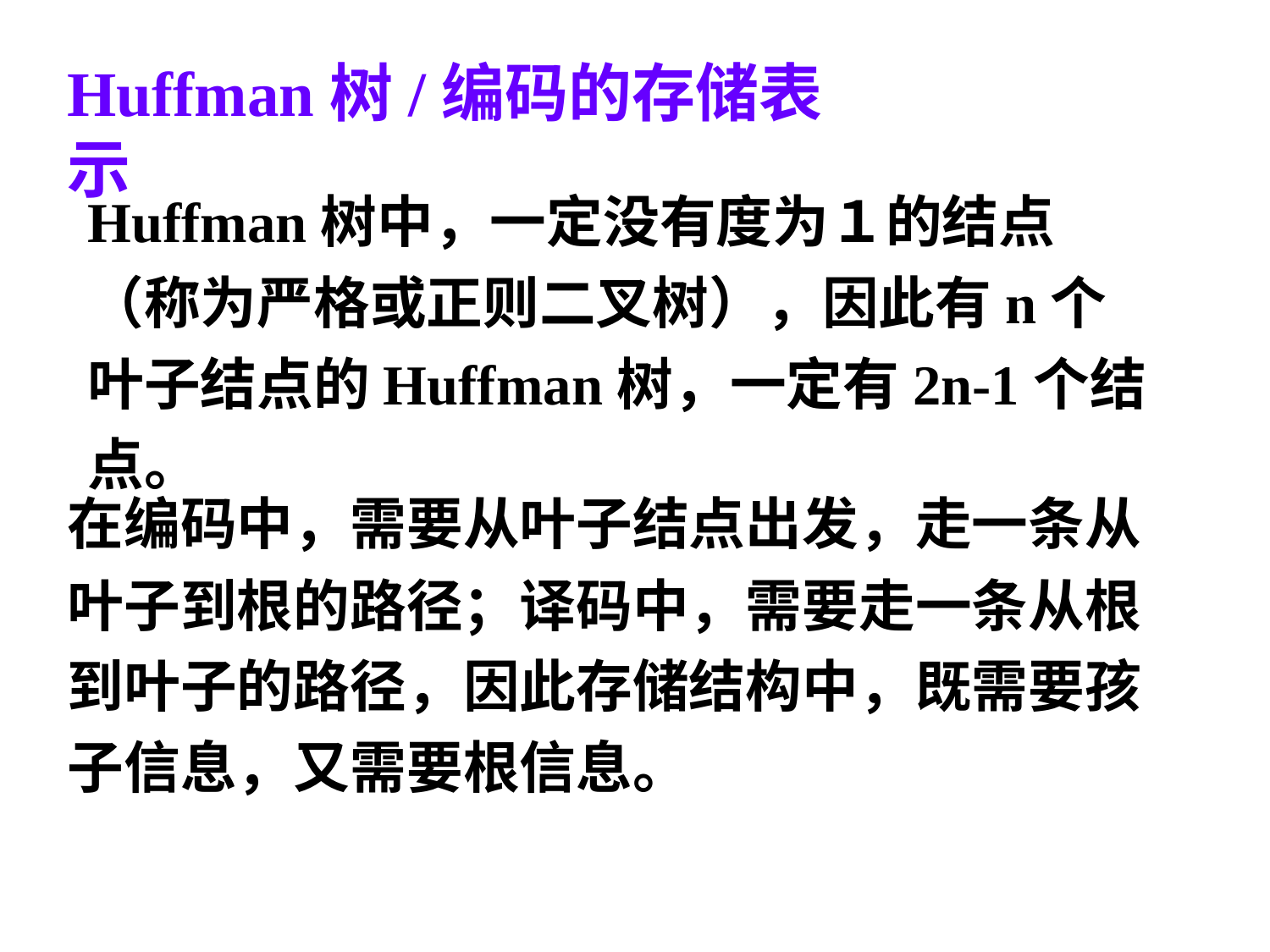

# Huffman树/编码的存储表示
Huffman树中，一定没有度为１的结点（称为严格或正则二叉树），因此有n个叶子结点的Huffman树，一定有2n-1个结点。
在编码中，需要从叶子结点出发，走一条从叶子到根的路径；译码中，需要走一条从根到叶子的路径，因此存储结构中，既需要孩子信息，又需要根信息。